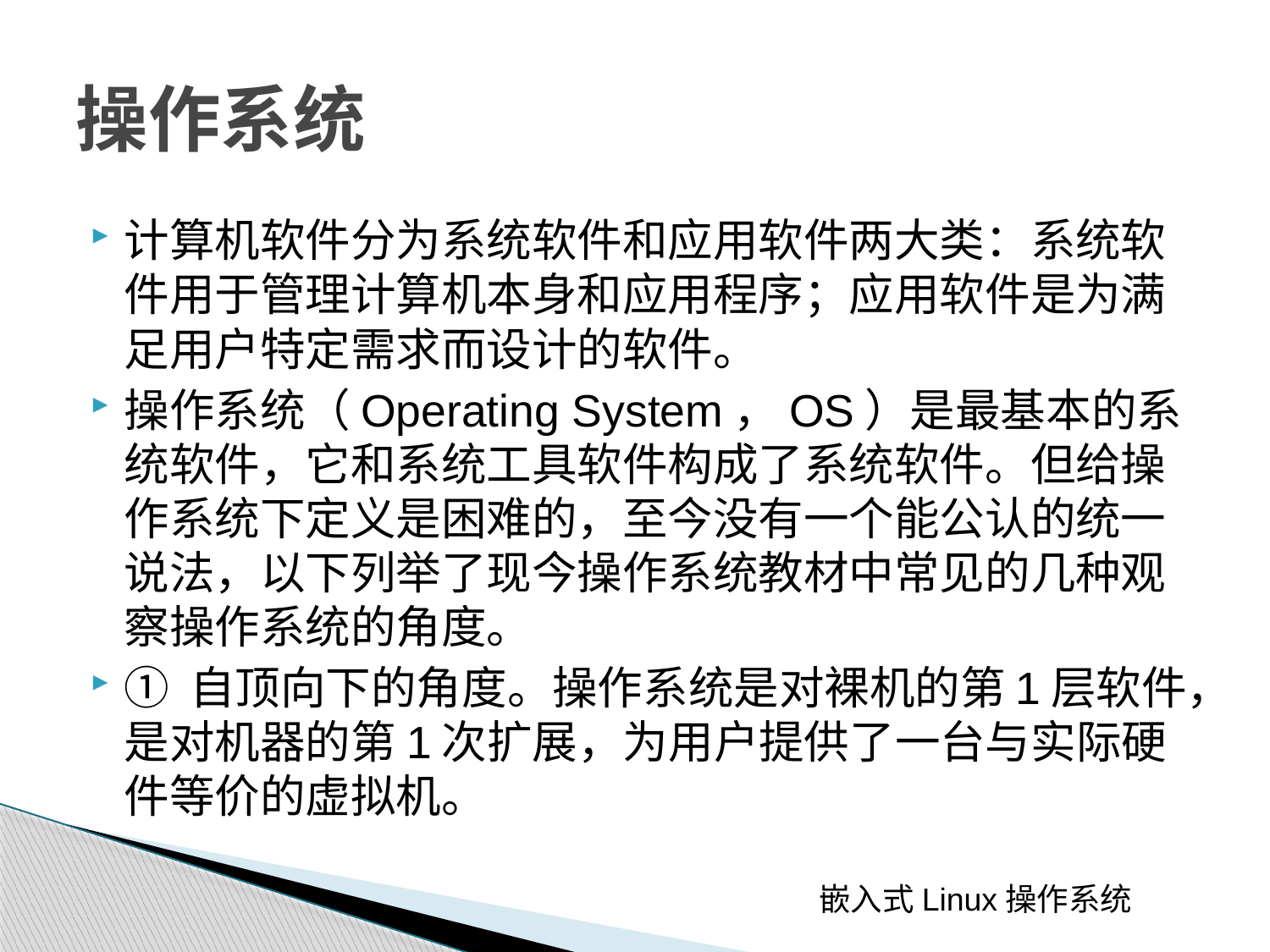

# 操作系统
计算机软件分为系统软件和应用软件两大类：系统软件用于管理计算机本身和应用程序；应用软件是为满足用户特定需求而设计的软件。
操作系统（Operating System，OS）是最基本的系统软件，它和系统工具软件构成了系统软件。但给操作系统下定义是困难的，至今没有一个能公认的统一说法，以下列举了现今操作系统教材中常见的几种观察操作系统的角度。
① 自顶向下的角度。操作系统是对裸机的第1层软件，是对机器的第1次扩展，为用户提供了一台与实际硬件等价的虚拟机。

         嵌入式Linux操作系统